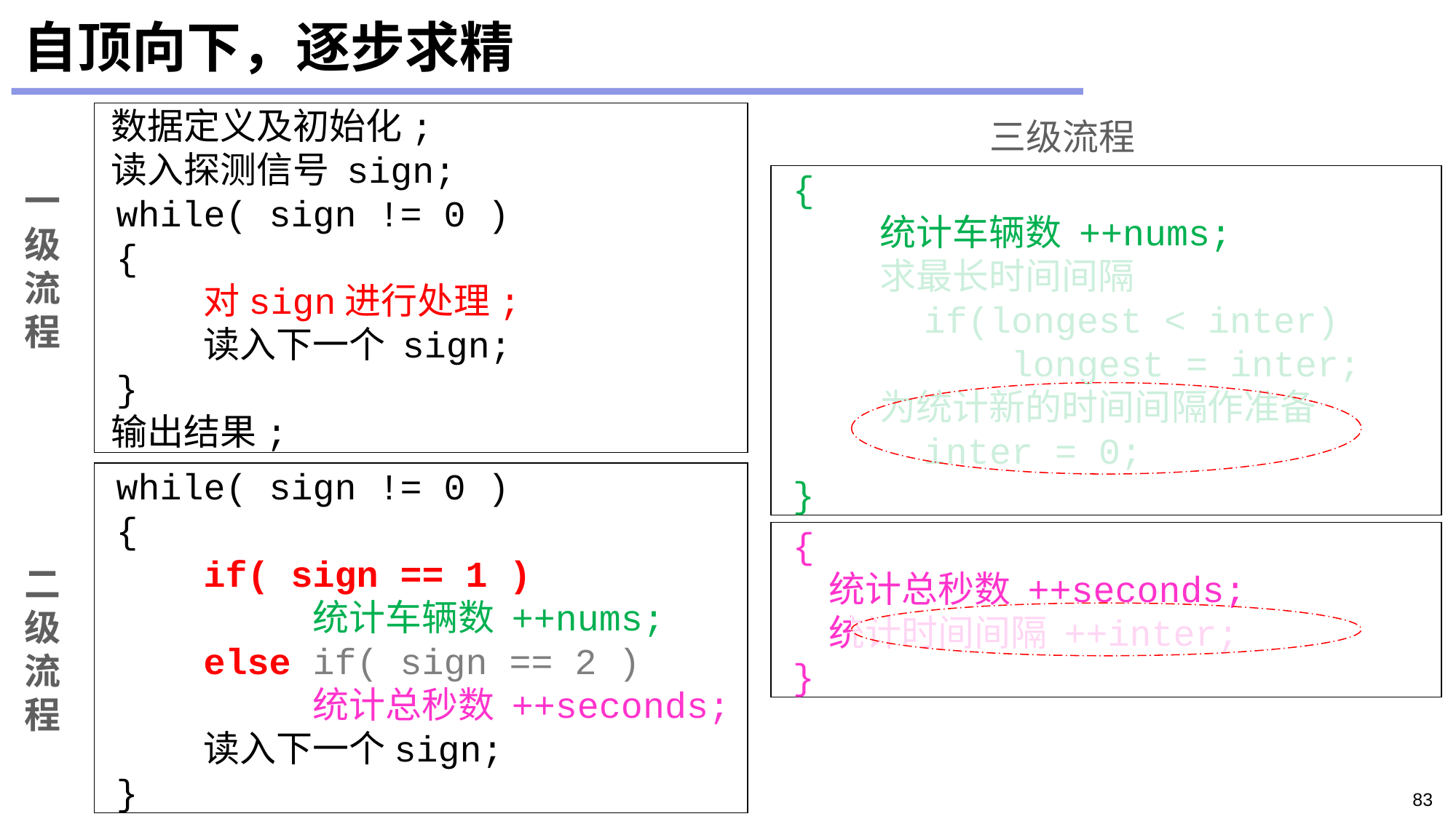

# 自顶向下，逐步求精
 数据定义及初始化;
 读入探测信号 sign;
 while( sign != 0 )
 {
	对sign进行处理;
	读入下一个 sign;
 }
 输出结果;
三级流程
 {
	统计车辆数 ++nums;
	求最长时间间隔
	  if(longest < inter)
	      longest = inter;
	为统计新的时间间隔作准备
	  inter = 0;
 }
一级流程

 while( sign != 0 )
 {
	if( sign == 1 )
		统计车辆数 ++nums;
     else if( sign == 2 )
		统计总秒数 ++seconds;
	读入下一个sign;
 }
 {
      统计总秒数 ++seconds;
      统计时间间隔 ++inter;
 }
二级流程

83